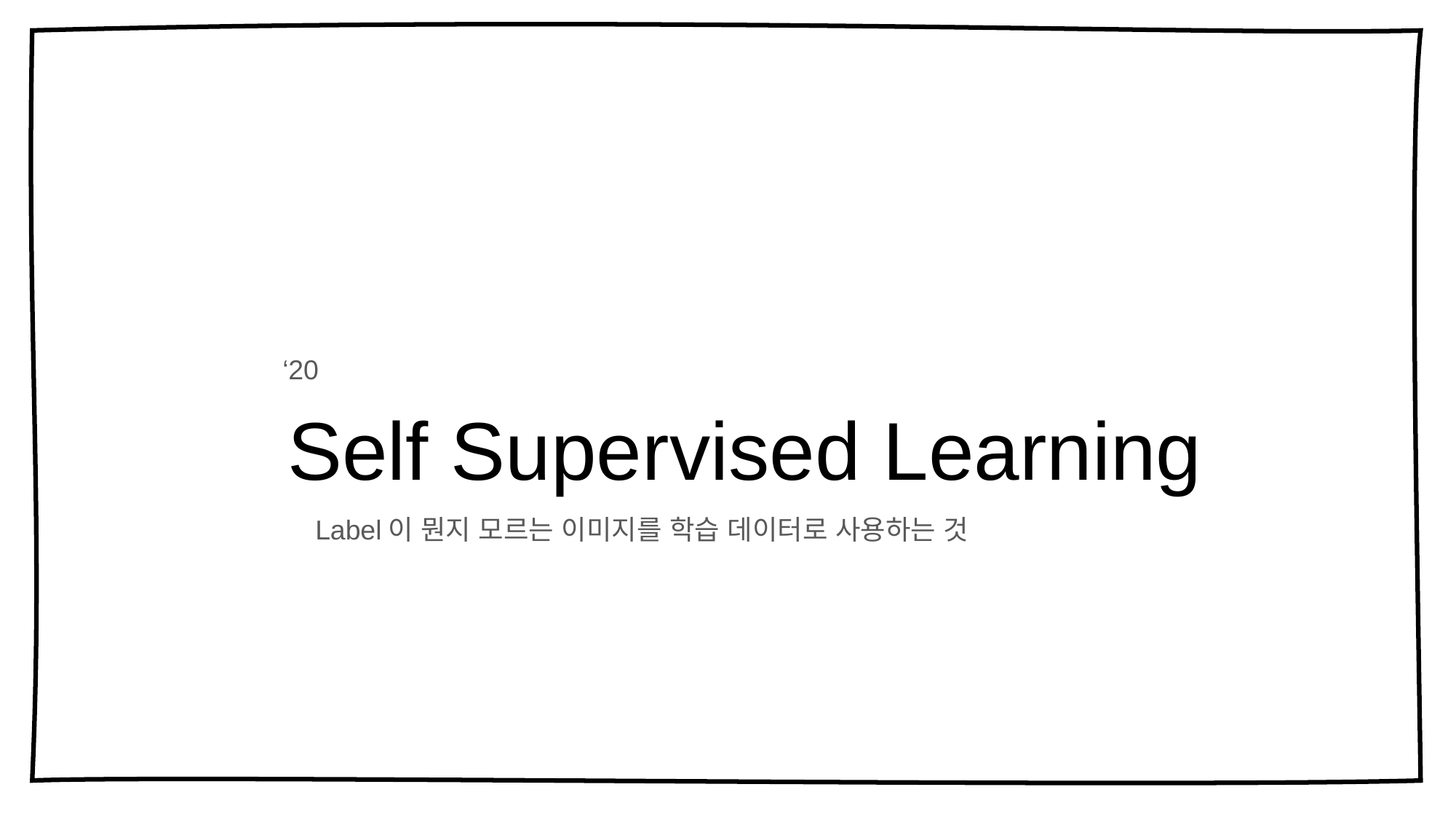

‘20
Self Supervised Learning
Label이 뭔지 모르는 이미지를 학습 데이터로 사용하는 것